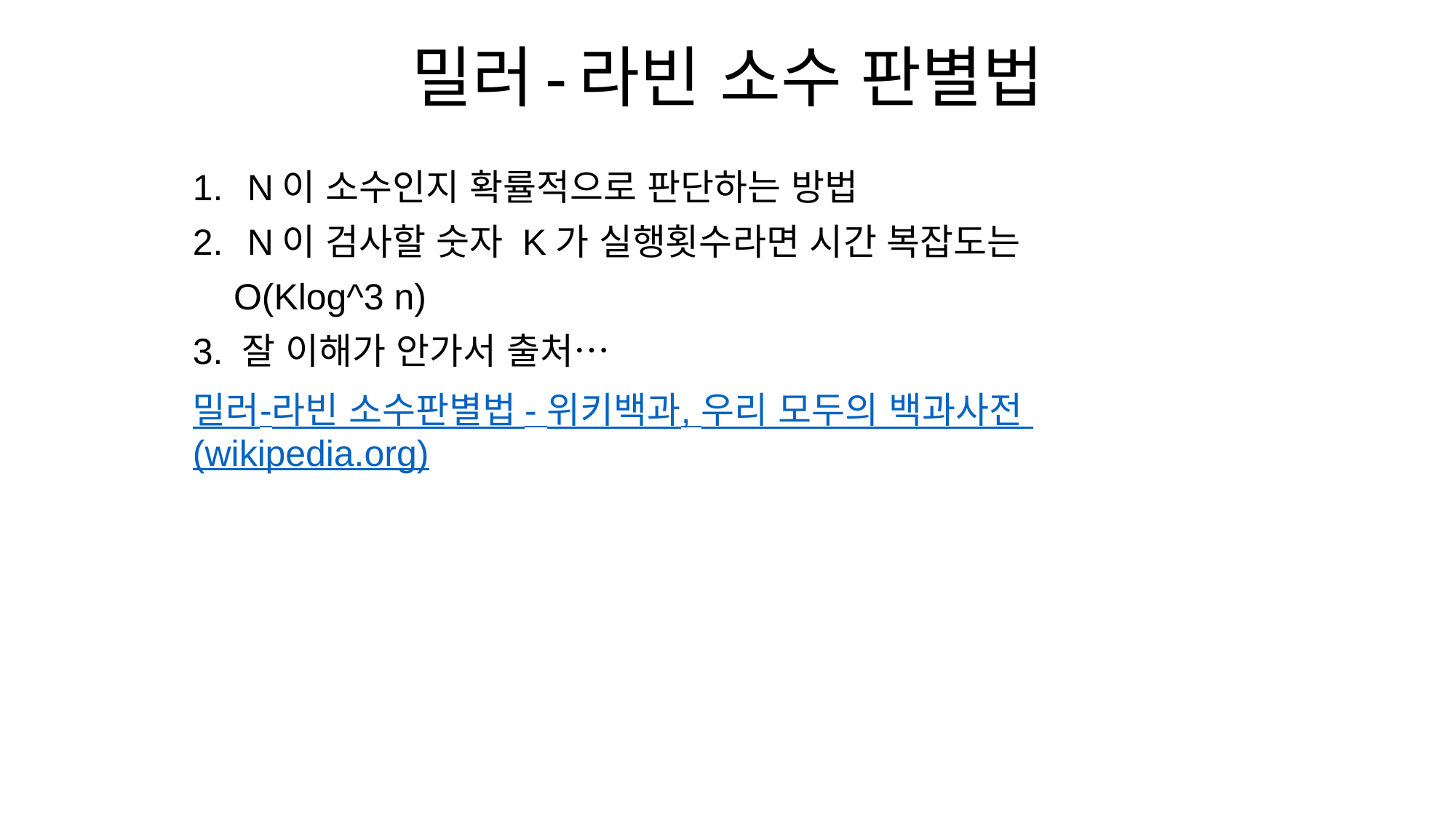

# 밀러-라빈 소수 판별법
N이 소수인지 확률적으로 판단하는 방법
N이 검사할 숫자 K가 실행횟수라면 시간 복잡도는
    O(Klog^3 n)
3. 잘 이해가 안가서 출처…
밀러-라빈 소수판별법 - 위키백과, 우리 모두의 백과사전 (wikipedia.org)